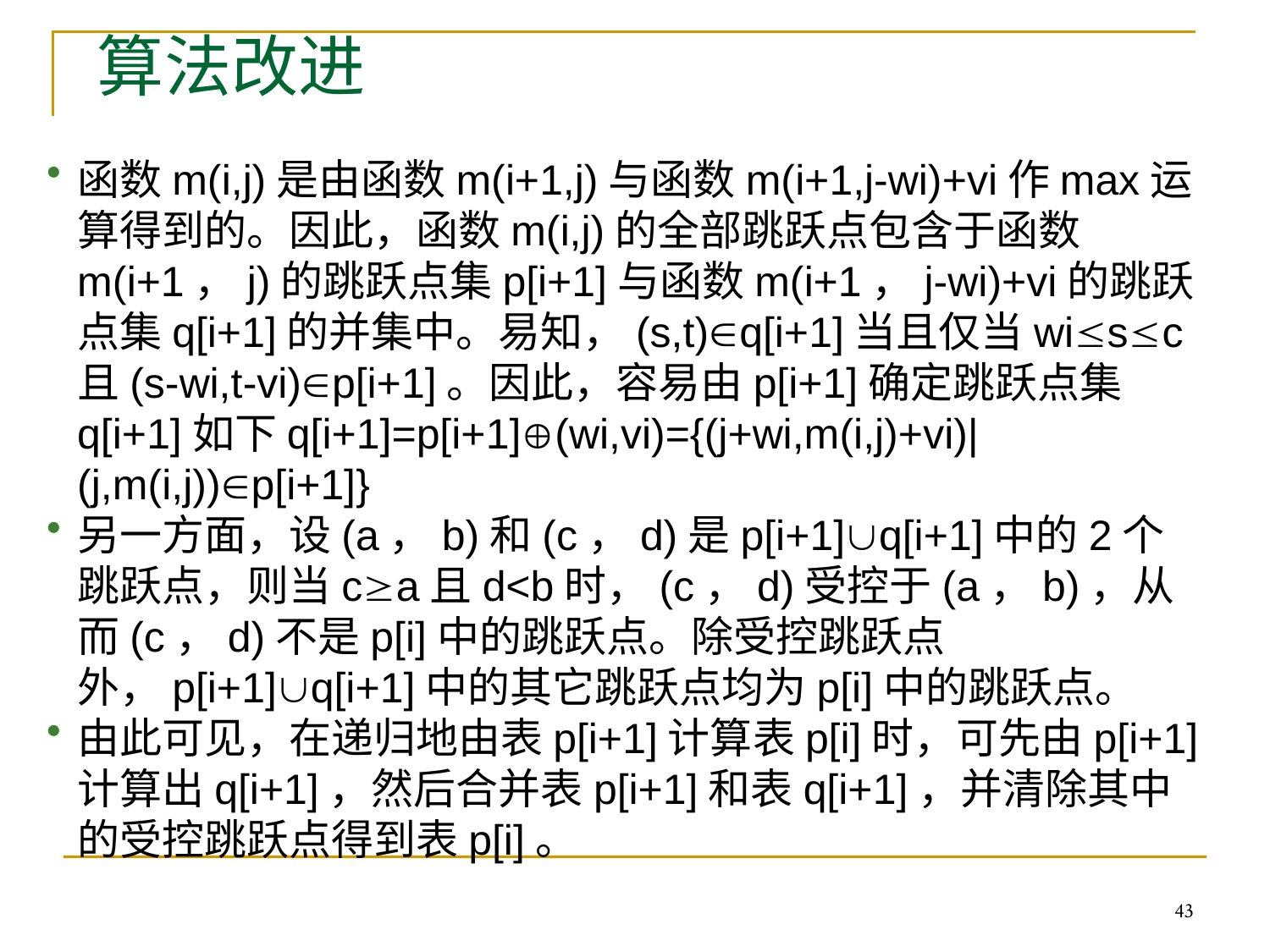

算法改进
函数m(i,j)是由函数m(i+1,j)与函数m(i+1,j-wi)+vi作max运算得到的。因此，函数m(i,j)的全部跳跃点包含于函数m(i+1，j)的跳跃点集p[i+1]与函数m(i+1，j-wi)+vi的跳跃点集q[i+1]的并集中。易知，(s,t)∈q[i+1]当且仅当wi≤s≤c且(s-wi,t-vi)∈p[i+1]。因此，容易由p[i+1]确定跳跃点集q[i+1]如下q[i+1]=p[i+1]⊕(wi,vi)={(j+wi,m(i,j)+vi)|(j,m(i,j))∈p[i+1]}
另一方面，设(a，b)和(c，d)是p[i+1]∪q[i+1]中的2个跳跃点，则当c≥a且d<b时，(c，d)受控于(a，b)，从而(c，d)不是p[i]中的跳跃点。除受控跳跃点外，p[i+1]∪q[i+1]中的其它跳跃点均为p[i]中的跳跃点。
由此可见，在递归地由表p[i+1]计算表p[i]时，可先由p[i+1]计算出q[i+1]，然后合并表p[i+1]和表q[i+1]，并清除其中的受控跳跃点得到表p[i]。
43